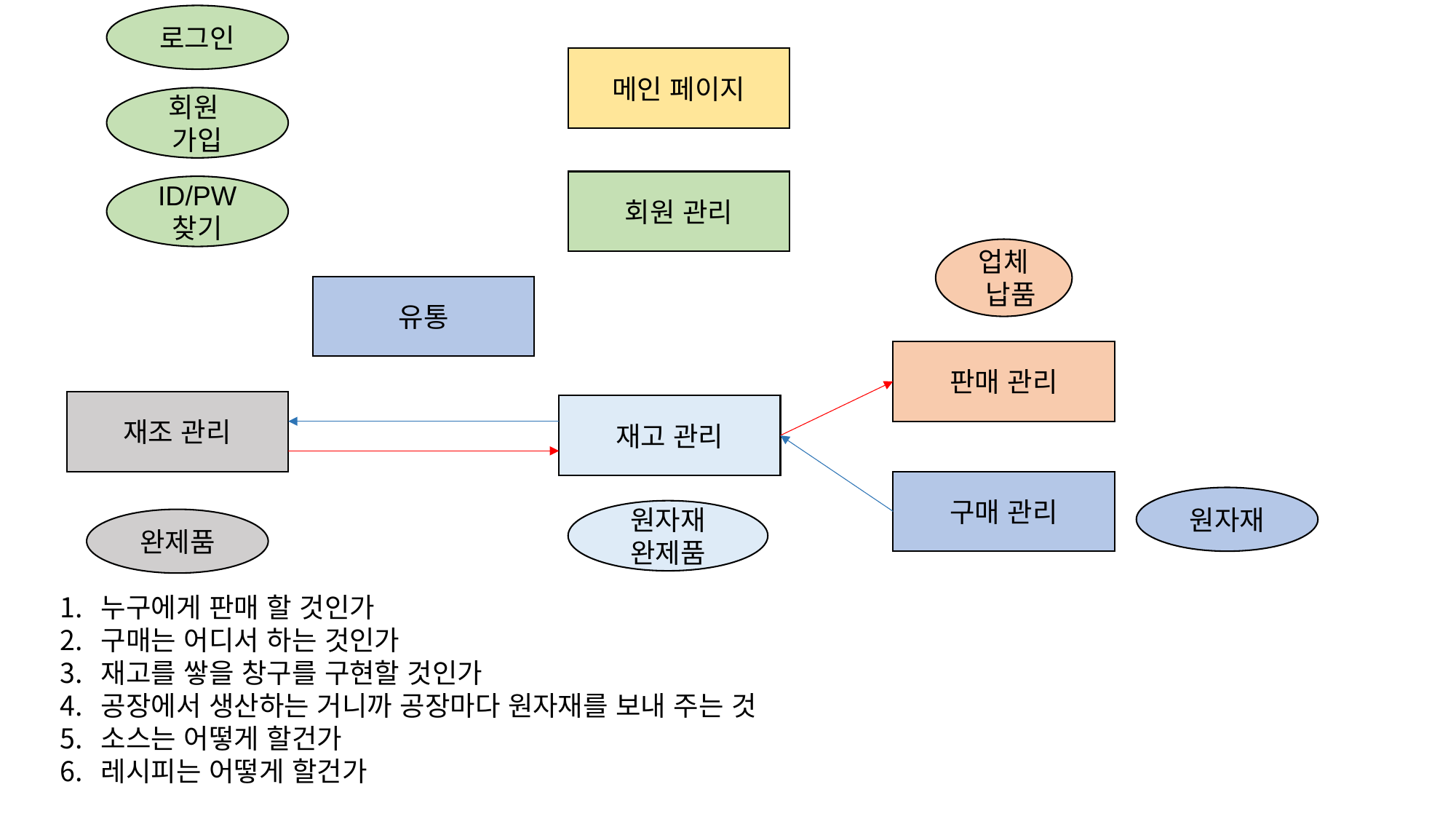

로그인
메인 페이지
회원
가입
회원 관리
ID/PW
찾기
업체
 납품
유통
판매 관리
재조 관리
재고 관리
구매 관리
원자재
원자재
완제품
완제품
누구에게 판매 할 것인가
구매는 어디서 하는 것인가
재고를 쌓을 창구를 구현할 것인가
공장에서 생산하는 거니까 공장마다 원자재를 보내 주는 것
소스는 어떻게 할건가
레시피는 어떻게 할건가